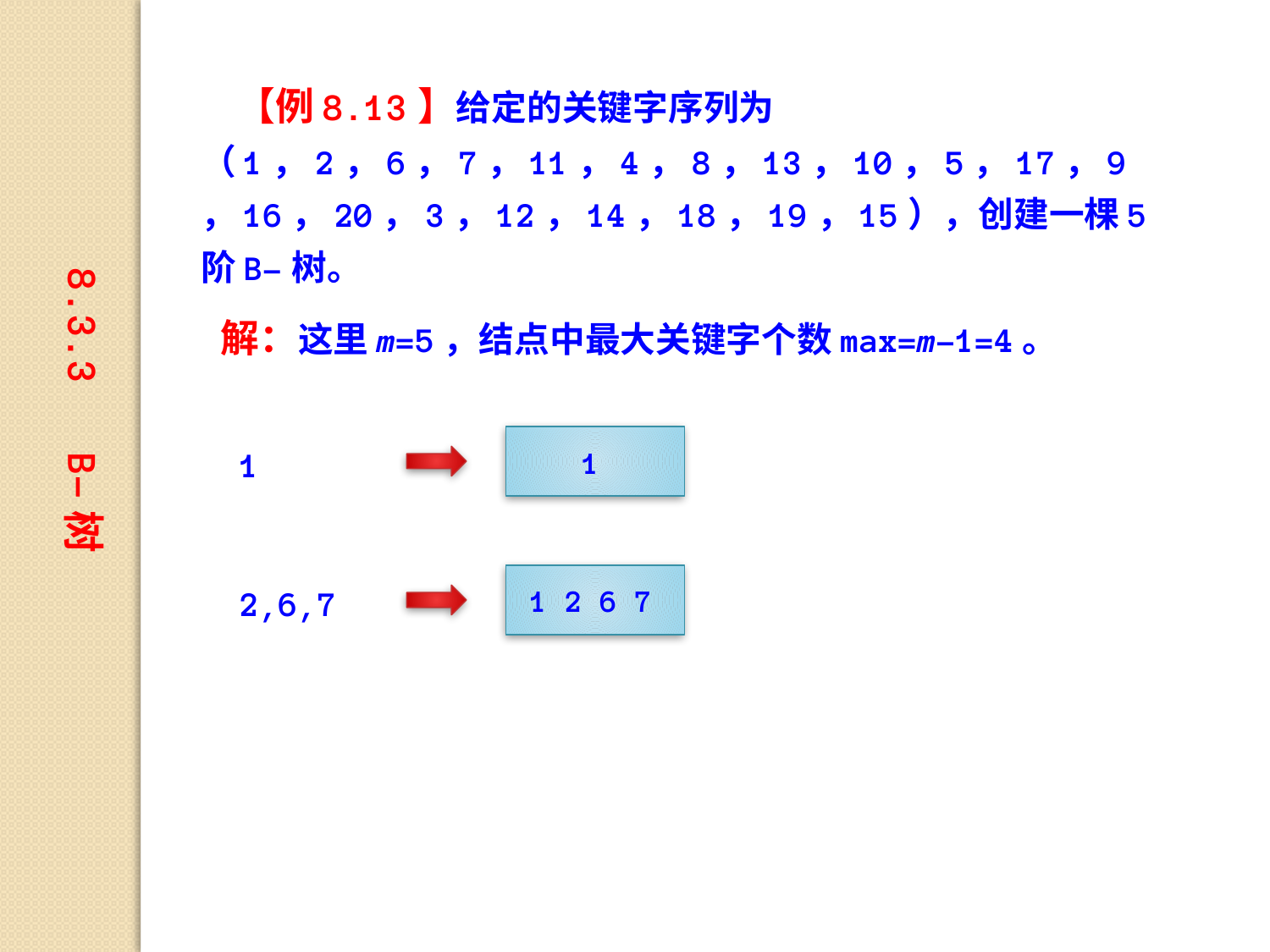

【例8.13】给定的关键字序列为（1，2，6，7，11，4，8，13，10，5，17，9，16，20，3，12，14，18，19，15），创建一棵5阶B-树。

8.3.3   B-树
解：这里m=5，结点中最大关键字个数max=m-1=4。
1
1

1 2 6 7
2,6,7